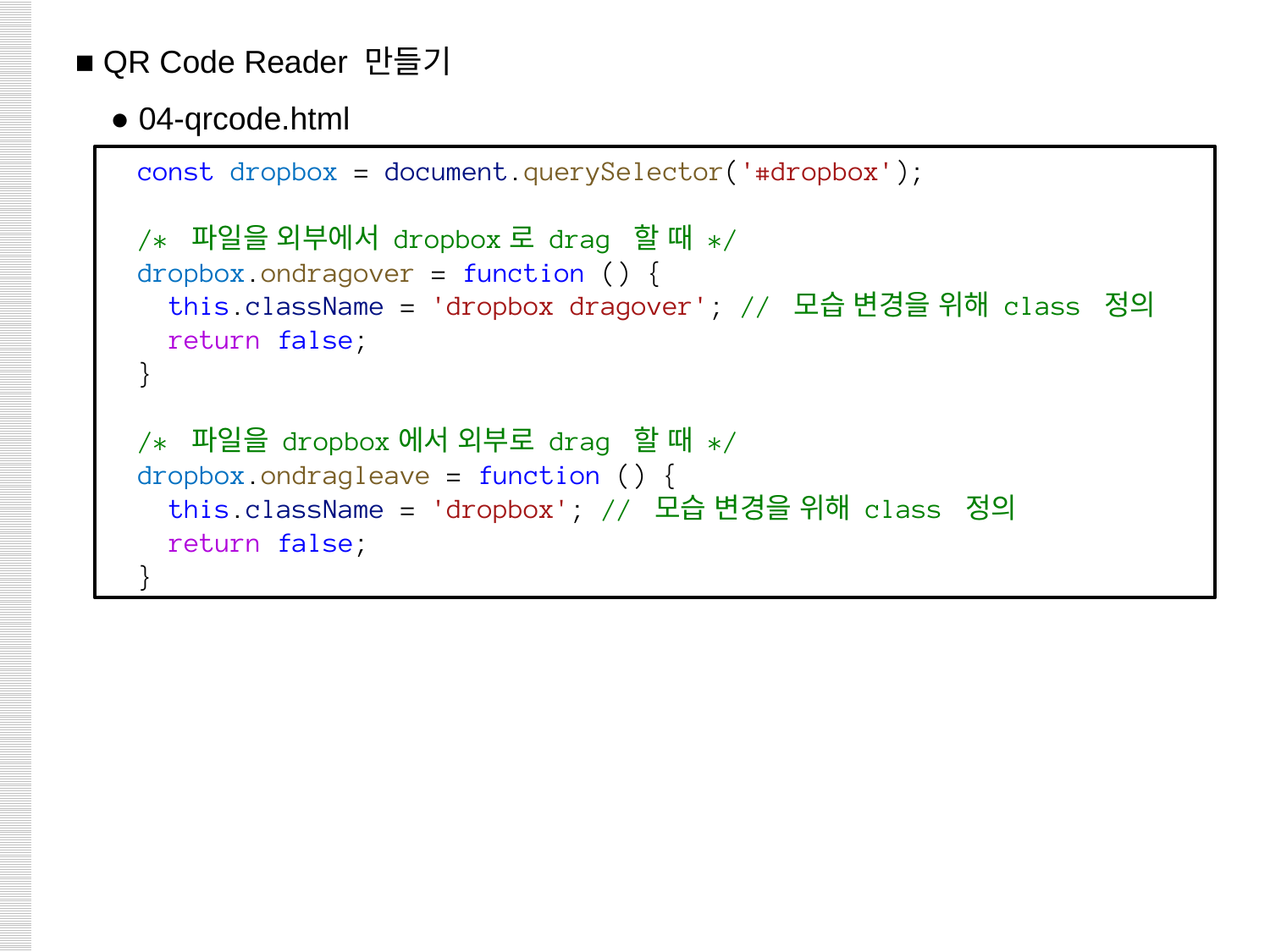

■ QR Code Reader 만들기
    ● 04-qrcode.html
  const dropbox = document.querySelector('#dropbox');
  /* 파일을 외부에서 dropbox로 drag 할 때 */
  dropbox.ondragover = function () {
    this.className = 'dropbox dragover'; // 모습 변경을 위해 class 정의
    return false;
  }

  /* 파일을 dropbox에서 외부로 drag 할 때 */
  dropbox.ondragleave = function () {
    this.className = 'dropbox'; // 모습 변경을 위해 class 정의
    return false;
  }